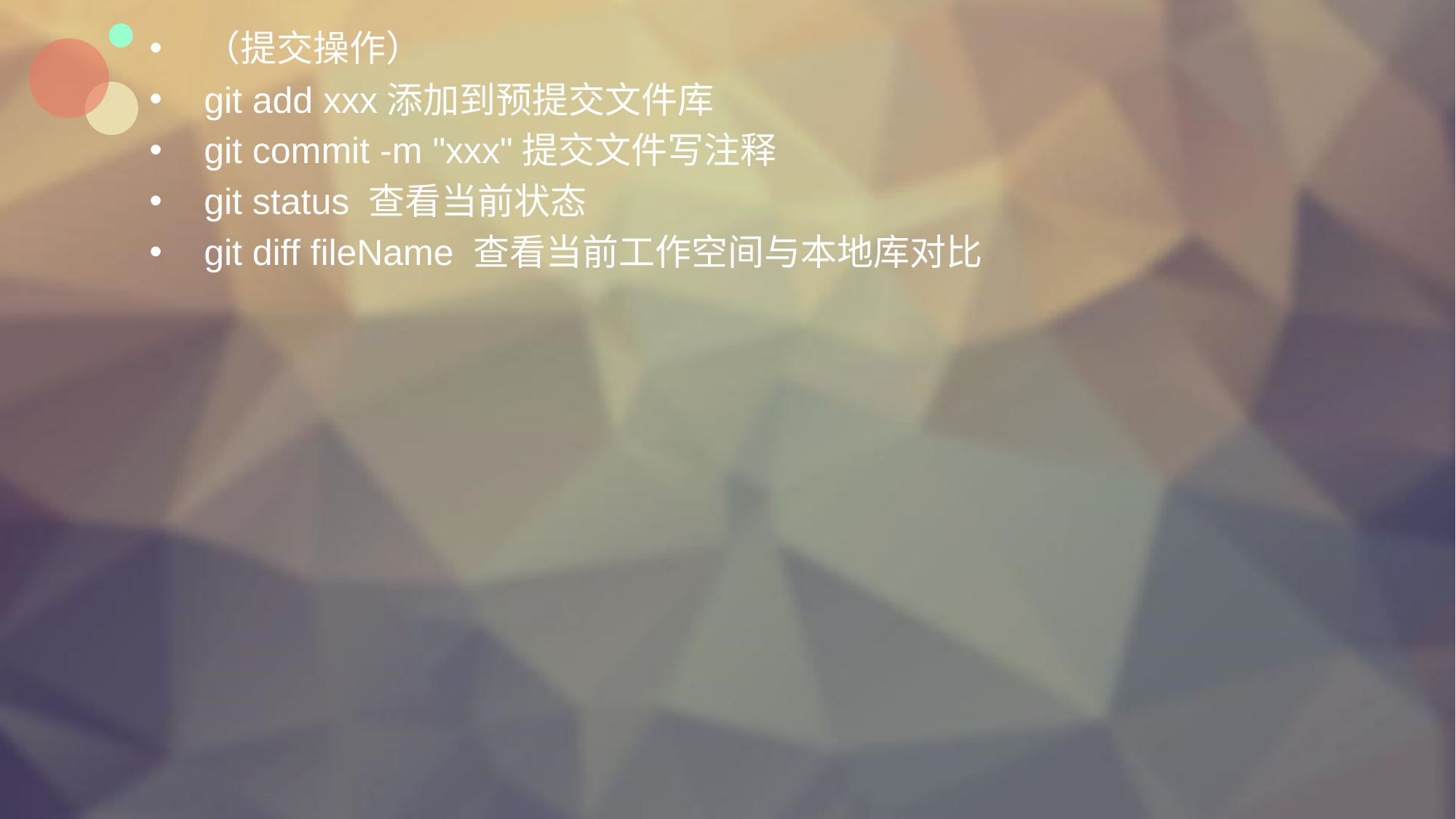

（提交操作）
git add xxx添加到预提交文件库
git commit -m "xxx"提交文件写注释
git status 查看当前状态
git diff fileName 查看当前工作空间与本地库对比